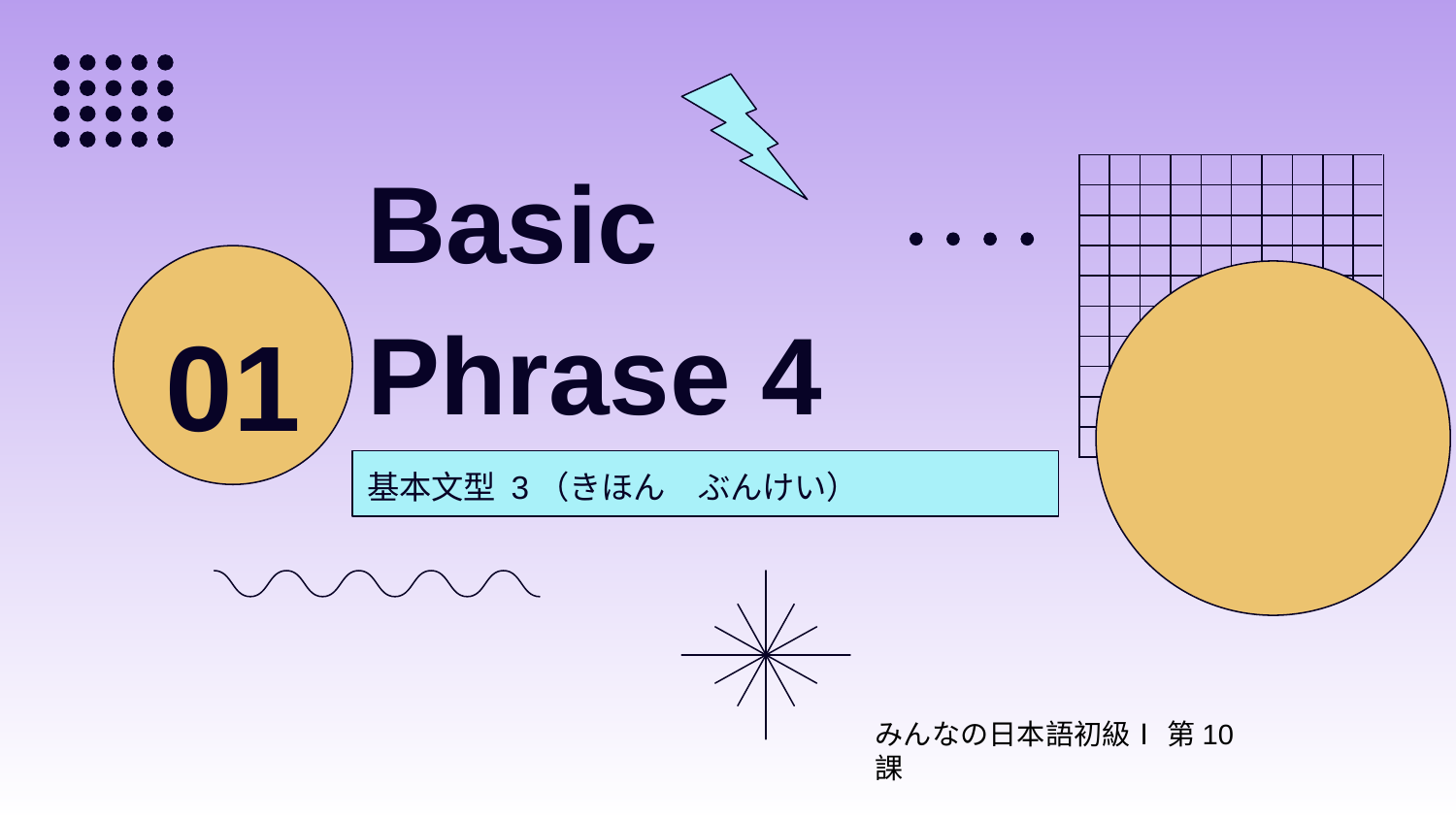

01
# Basic Phrase 4
基本文型 3（きほん　ぶんけい）

みんなの日本語初級Ⅰ 第10課